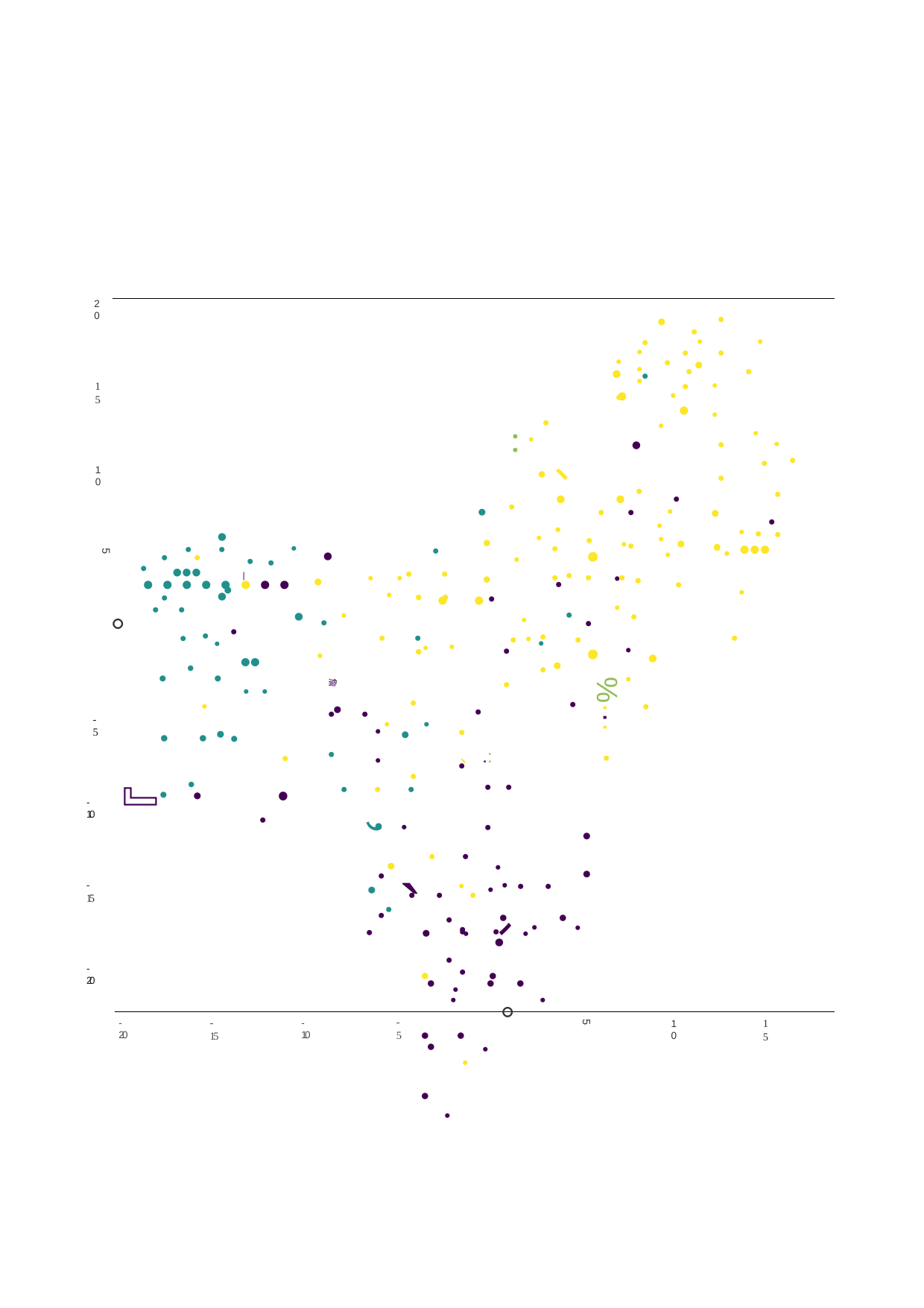

20

．
．．．．．．．．．．．．	．．
．．．．．．
．．．．
．．．．
．．
．
．
．
15
．
．．．
:·
．．
．••
．、．
．
10
．．．
．
..
． ．
．．．
．．．
．．．．
． ． ．
．
．．．．．．．．
．．．．
........
．．
．
．．．
•••
．
．． ．．．
．
．
．．
．．
．．．．
5
．
•••
．．．．
．．．詹一．．
．
．
•••．
•• •••．． • •• ••
．
．．
．
．
．
．．． ．．
．．
。
．．．
． ．．
••
． ． ． ．．．
．
%···
．
、.:
．．．
-5
．．．．．．
．
，
．．
．』
．．．
．．．．．
． ．．．．
．
-10
．．
••．
．．．．．
．．
．．•．••．••．• ．
`
-15
．．
．
．．．
．、
•．•••．•．
-20
。

-5
-15
15
-20
-10
10
5